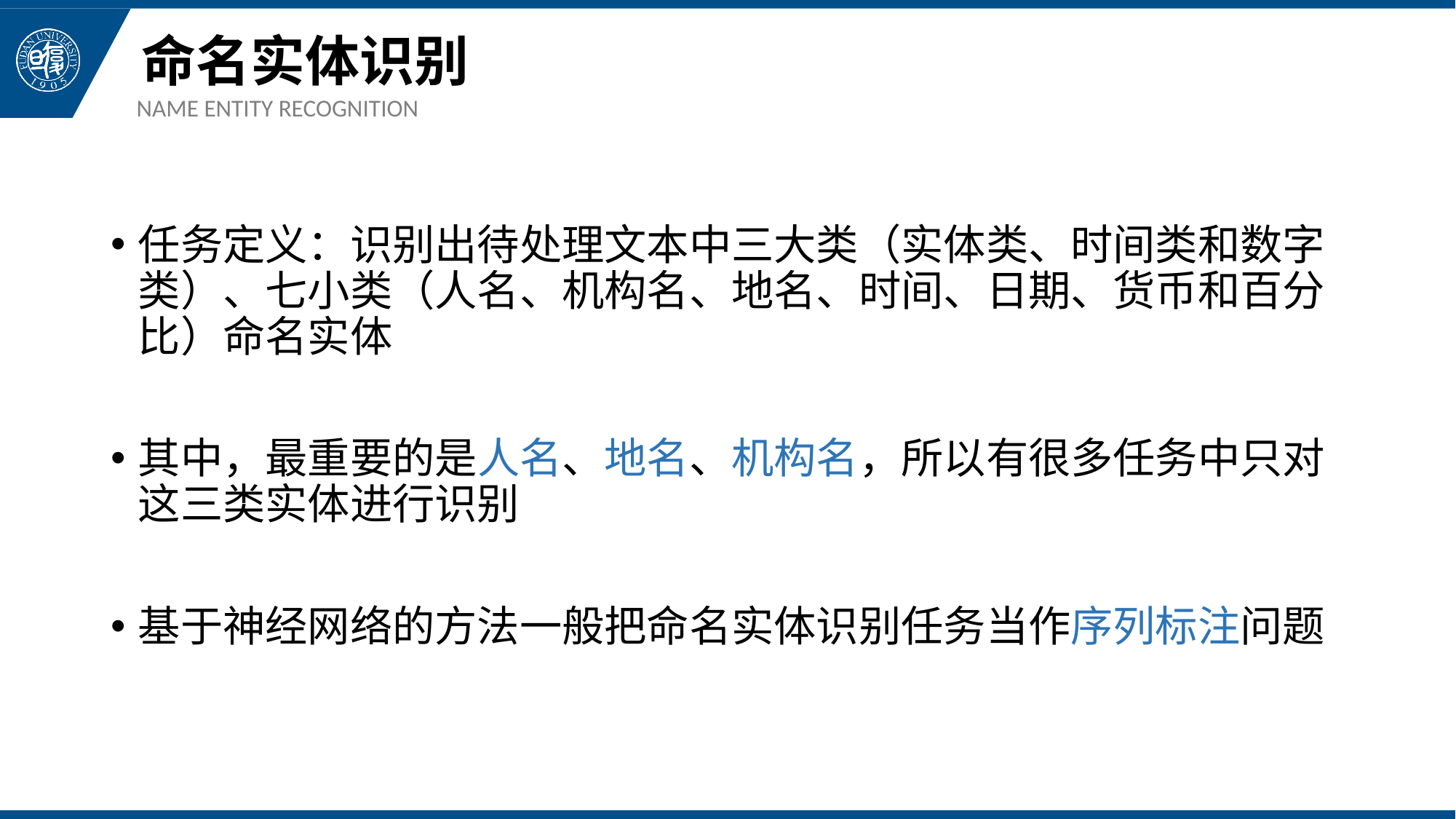

# 命名实体识别
NAME ENTITY RECOGNITION
任务定义：识别出待处理文本中三大类（实体类、时间类和数字类）、七小类（人名、机构名、地名、时间、日期、货币和百分比）命名实体

其中，最重要的是人名、地名、机构名，所以有很多任务中只对这三类实体进行识别

基于神经网络的方法一般把命名实体识别任务当作序列标注问题